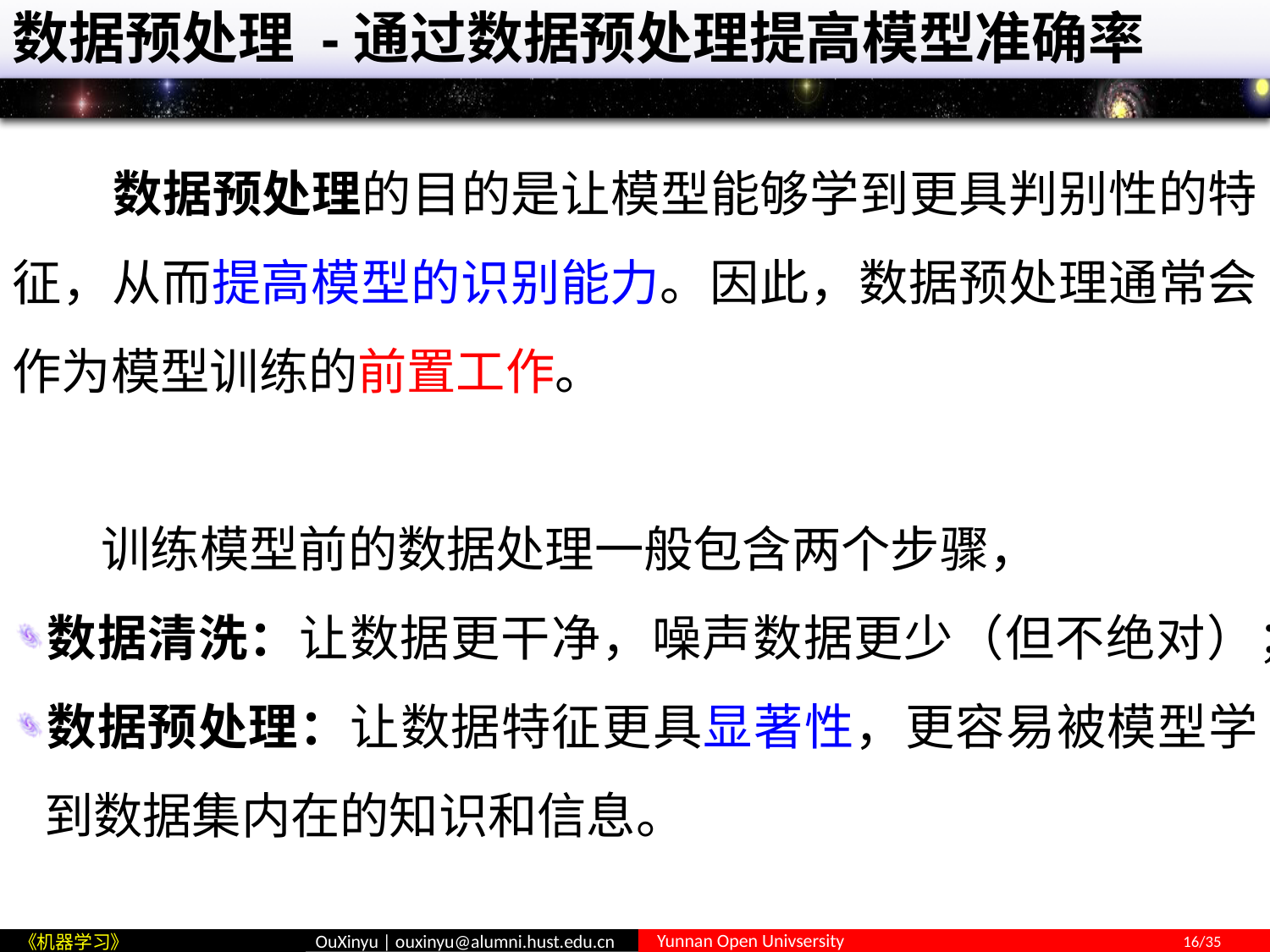

# 数据预处理 -通过数据预处理提高模型准确率
         数据预处理的目的是让模型能够学到更具判别性的特征，从而提高模型的识别能力。因此，数据预处理通常会作为模型训练的前置工作。

       训练模型前的数据处理一般包含两个步骤，
数据清洗：让数据更干净，噪声数据更少（但不绝对）；
数据预处理：让数据特征更具显著性，更容易被模型学到数据集内在的知识和信息。